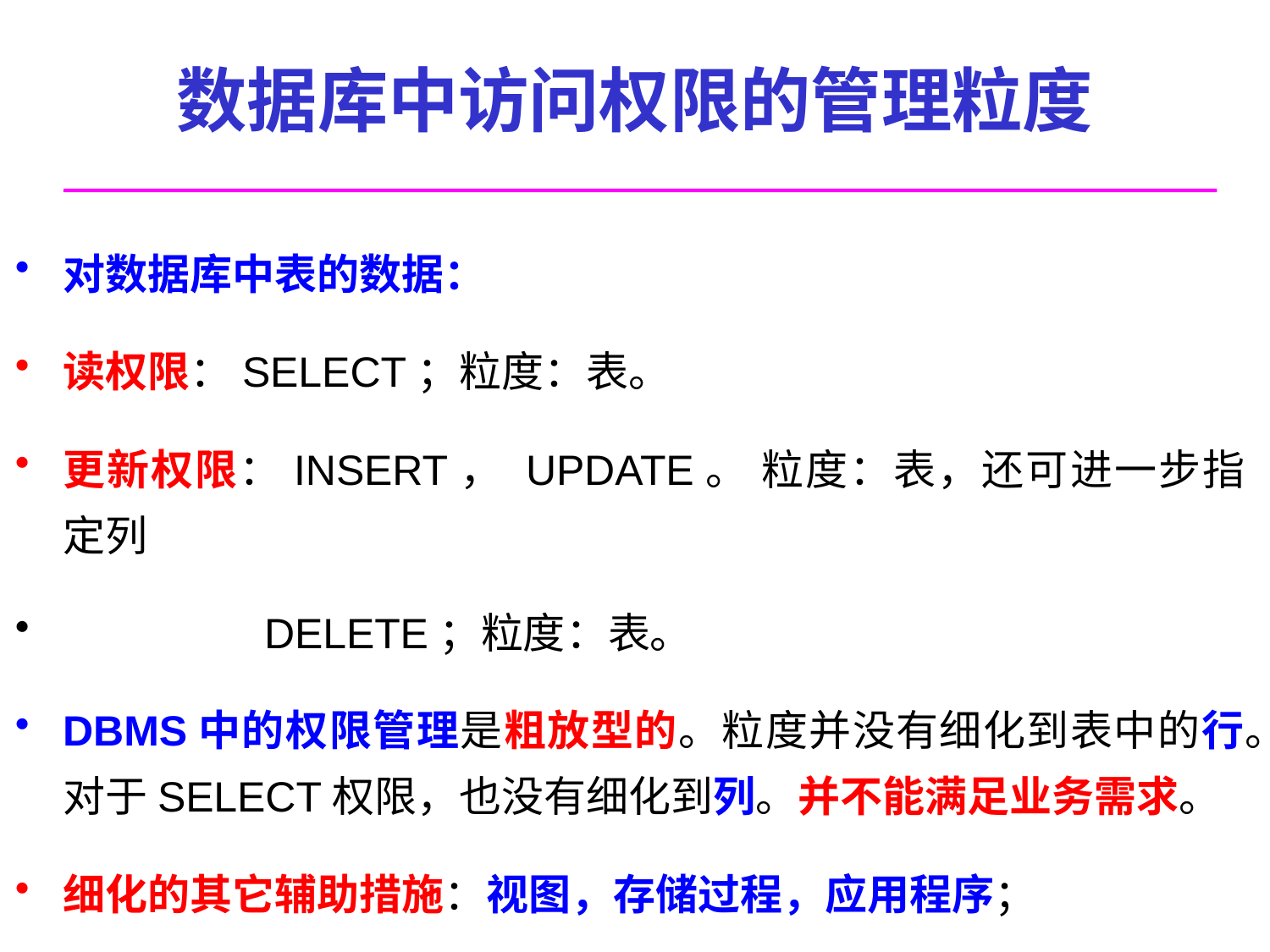

数据库中访问权限的管理粒度
对数据库中表的数据：
读权限：SELECT；粒度：表。
更新权限：INSERT， UPDATE。 粒度：表，还可进一步指定列
                 DELETE；粒度：表。
DBMS中的权限管理是粗放型的。粒度并没有细化到表中的行。对于SELECT权限，也没有细化到列。并不能满足业务需求。
细化的其它辅助措施：视图，存储过程，应用程序；